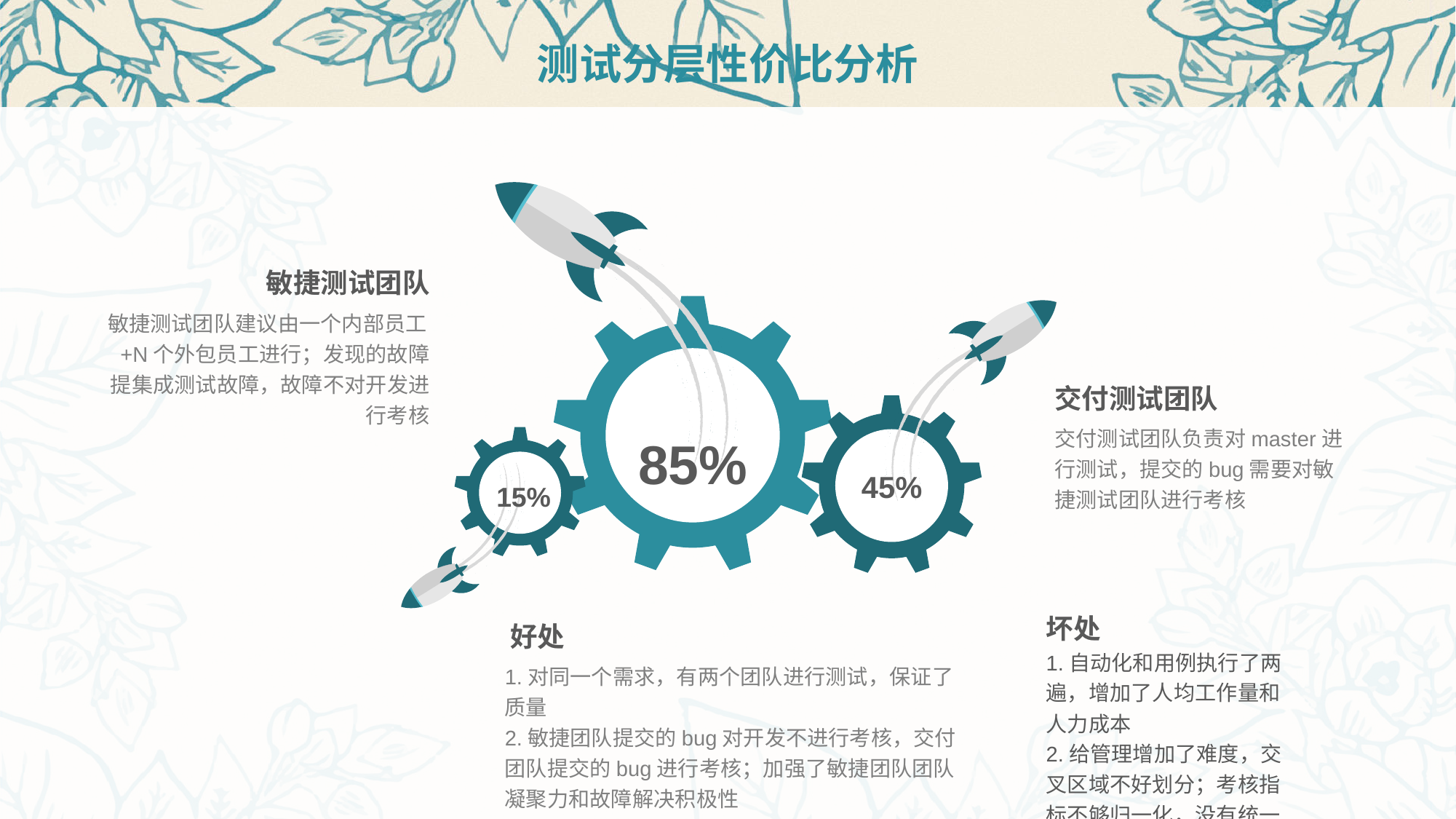

# 测试分层性价比分析

85%

45%
15%

敏捷测试团队
敏捷测试团队建议由一个内部员工+N个外包员工进行；发现的故障提集成测试故障，故障不对开发进行考核
交付测试团队
交付测试团队负责对master进行测试，提交的bug需要对敏捷测试团队进行考核
坏处
1.自动化和用例执行了两遍，增加了人均工作量和人力成本
2.给管理增加了难度，交叉区域不好划分；考核指标不够归一化，没有统一标准
好处
1.对同一个需求，有两个团队进行测试，保证了质量
2.敏捷团队提交的bug对开发不进行考核，交付团队提交的bug进行考核；加强了敏捷团队团队凝聚力和故障解决积极性
3.独立出交付团队，能够积极响应客户问题，增加了客户满意度
4.交付团队是敏捷测试团队成员的后背，降低了人员变动给项目带来的风险